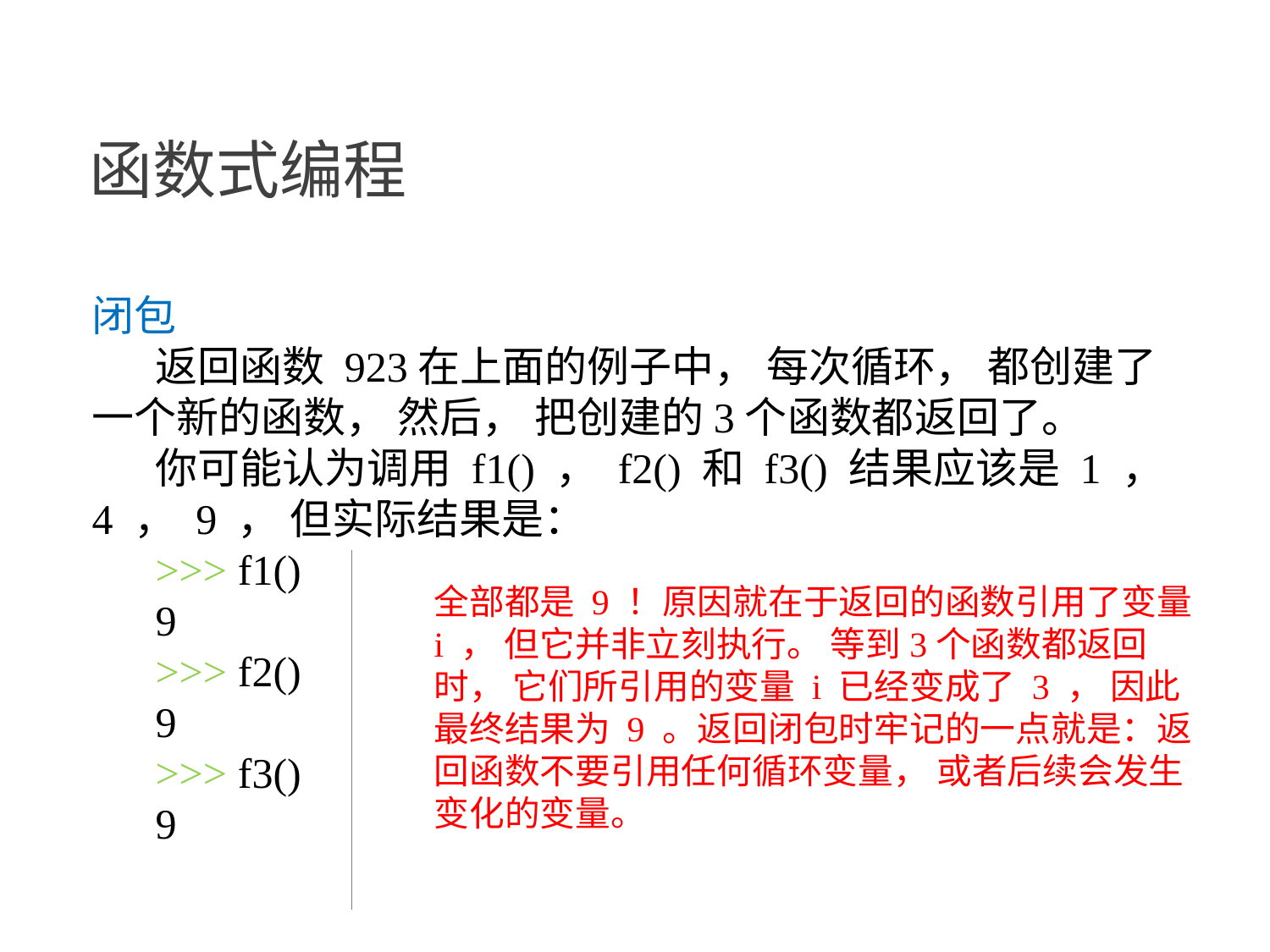

函数式编程
闭包
返回函数 923在上面的例子中， 每次循环， 都创建了一个新的函数， 然后， 把创建的3个函数都返回了。
你可能认为调用 f1() ， f2() 和 f3() 结果应该是 1 ， 4 ， 9 ， 但实际结果是：
>>> f1()
9
>>> f2()
9
>>> f3()
9
全部都是 9 ！原因就在于返回的函数引用了变量 i ， 但它并非立刻执行。 等到3个函数都返回时， 它们所引用的变量 i 已经变成了 3 ， 因此最终结果为 9 。返回闭包时牢记的一点就是：返回函数不要引用任何循环变量， 或者后续会发生变化的变量。